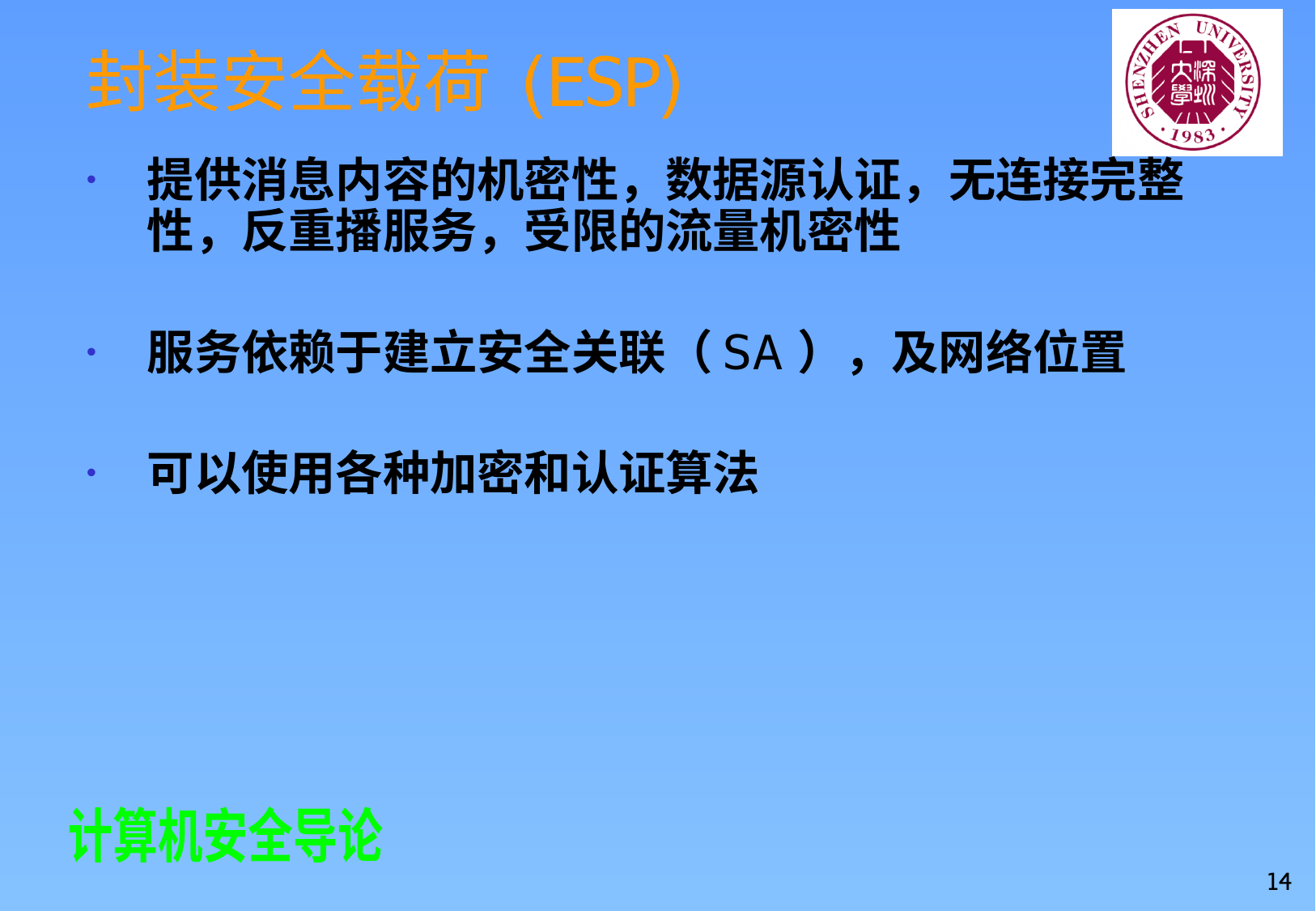

# 封装安全载荷 (ESP)
提供消息内容的机密性，数据源认证，无连接完整性，反重播服务，受限的流量机密性

服务依赖于建立安全关联（SA），及网络位置

可以使用各种加密和认证算法

14